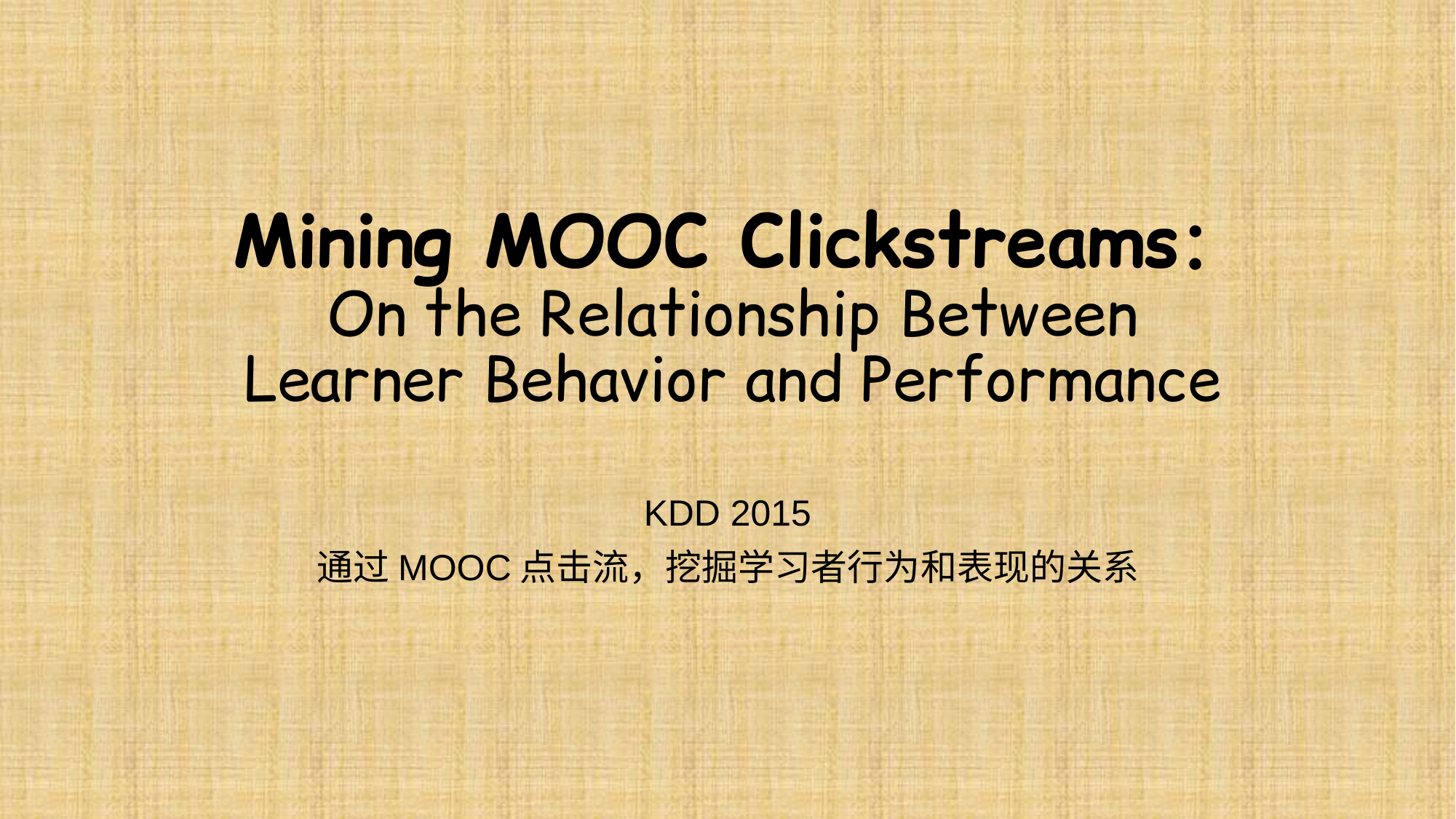

# Mining MOOC Clickstreams: On the Relationship Between Learner Behavior and Performance

KDD 2015
通过MOOC点击流，挖掘学习者行为和表现的关系